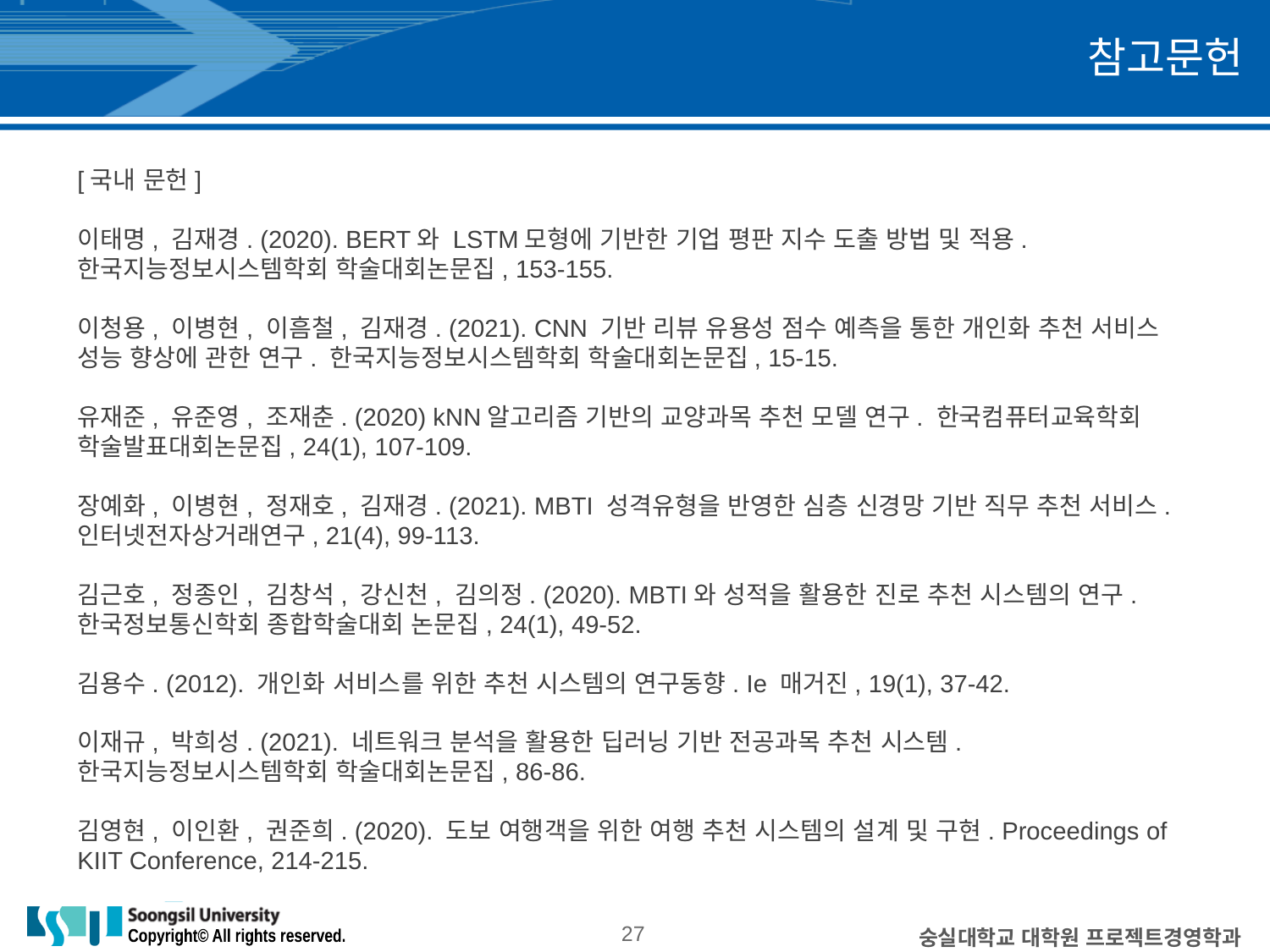

참고문헌
[국내 문헌]

이태명, 김재경. (2020). BERT와 LSTM모형에 기반한 기업 평판 지수 도출 방법 및 적용. 한국지능정보시스템학회 학술대회논문집, 153-155.

이청용, 이병현, 이흠철, 김재경. (2021). CNN 기반 리뷰 유용성 점수 예측을 통한 개인화 추천 서비스 성능 향상에 관한 연구. 한국지능정보시스템학회 학술대회논문집, 15-15.

유재준, 유준영, 조재춘. (2020) kNN알고리즘 기반의 교양과목 추천 모델 연구. 한국컴퓨터교육학회 학술발표대회논문집, 24(1), 107-109.

장예화, 이병현, 정재호, 김재경. (2021). MBTI 성격유형을 반영한 심층 신경망 기반 직무 추천 서비스. 인터넷전자상거래연구, 21(4), 99-113.

김근호, 정종인, 김창석, 강신천, 김의정. (2020). MBTI와 성적을 활용한 진로 추천 시스템의 연구. 한국정보통신학회 종합학술대회 논문집, 24(1), 49-52.

김용수. (2012). 개인화 서비스를 위한 추천 시스템의 연구동향. Ie 매거진, 19(1), 37-42.

이재규, 박희성. (2021). 네트워크 분석을 활용한 딥러닝 기반 전공과목 추천 시스템. 한국지능정보시스템학회 학술대회논문집, 86-86.

김영현, 이인환, 권준희. (2020). 도보 여행객을 위한 여행 추천 시스템의 설계 및 구현. Proceedings of KIIT Conference, 214-215.